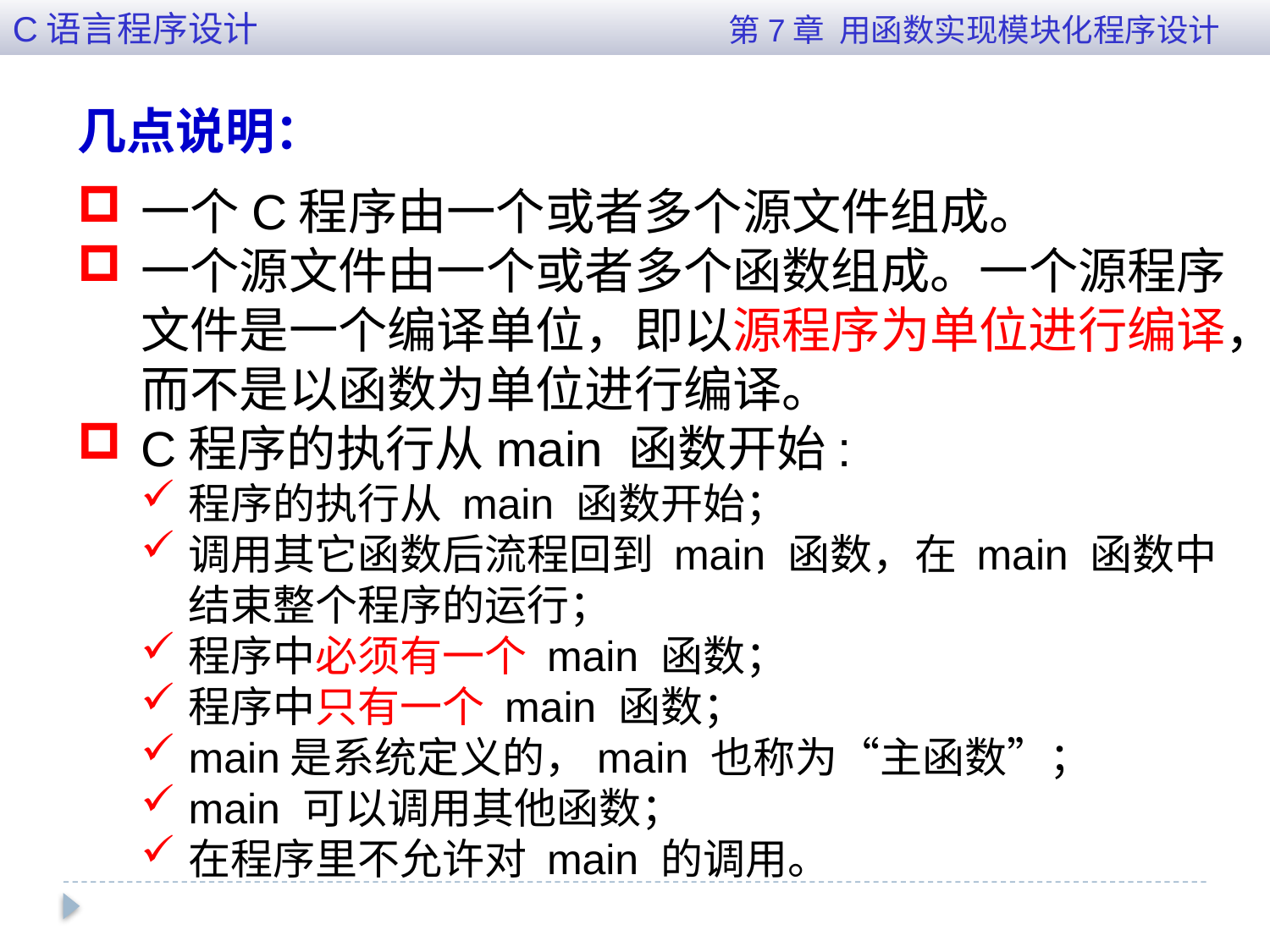

C语言程序设计                                                            第7章  用函数实现模块化程序设计
几点说明：
一个C程序由一个或者多个源文件组成。
一个源文件由一个或者多个函数组成。一个源程序文件是一个编译单位，即以源程序为单位进行编译，而不是以函数为单位进行编译。
C程序的执行从main 函数开始:
程序的执行从 main 函数开始；
调用其它函数后流程回到 main 函数，在 main 函数中结束整个程序的运行；
程序中必须有一个 main 函数；
程序中只有一个 main 函数；
main是系统定义的，main 也称为“主函数”；
main 可以调用其他函数；
在程序里不允许对 main 的调用。